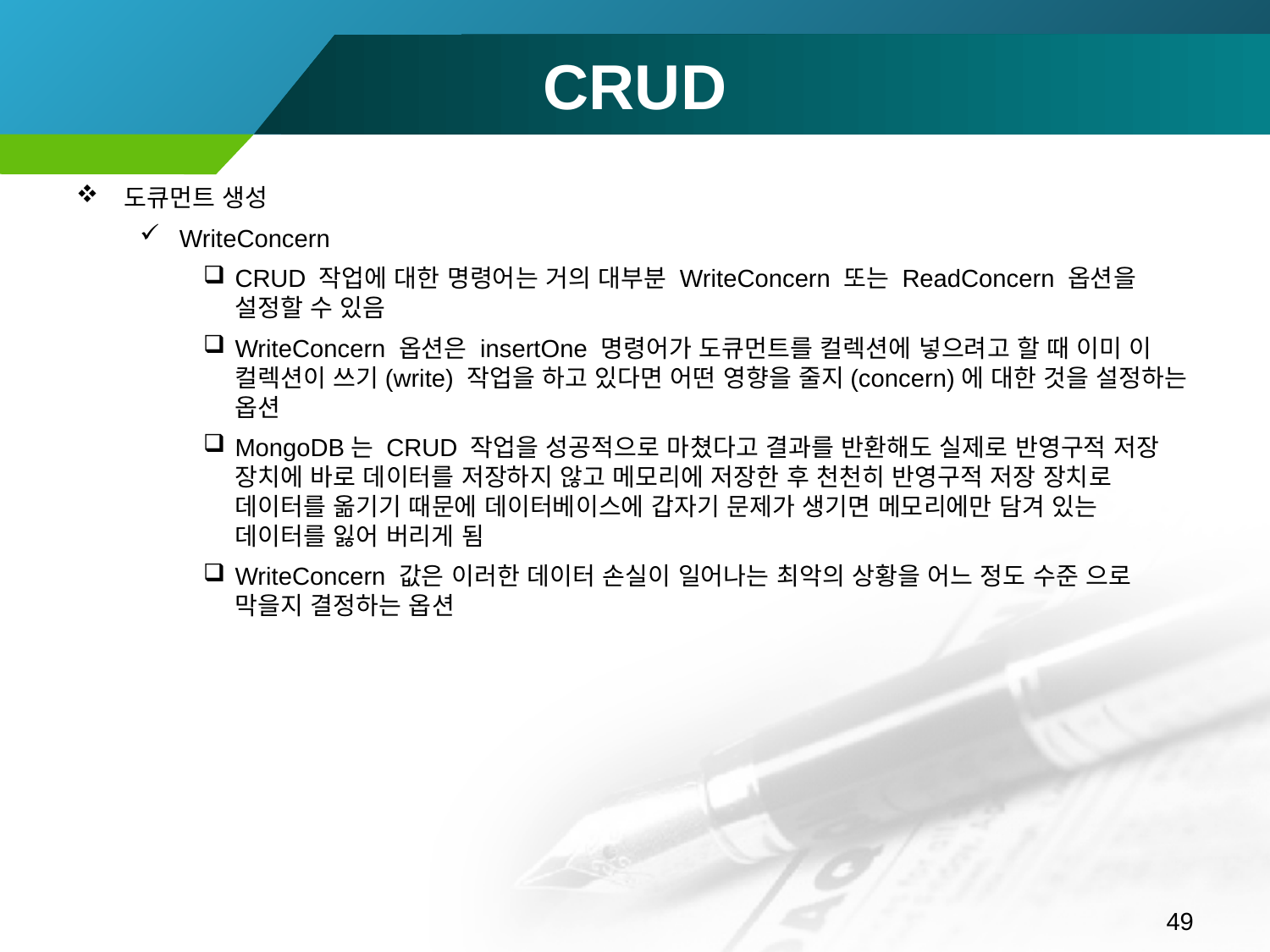

# CRUD
도큐먼트 생성
WriteConcern
CRUD 작업에 대한 명령어는 거의 대부분 WriteConcern 또는 ReadConcern 옵션을 설정할 수 있음
WriteConcern 옵션은 insertOne 명령어가 도큐먼트를 컬렉션에 넣으려고 할 때 이미 이 컬렉션이 쓰기(write) 작업을 하고 있다면 어떤 영향을 줄지(concern)에 대한 것을 설정하는 옵션
MongoDB는 CRUD 작업을 성공적으로 마쳤다고 결과를 반환해도 실제로 반영구적 저장 장치에 바로 데이터를 저장하지 않고 메모리에 저장한 후 천천히 반영구적 저장 장치로 데이터를 옮기기 때문에 데이터베이스에 갑자기 문제가 생기면 메모리에만 담겨 있는 데이터를 잃어 버리게 됨
WriteConcern 값은 이러한 데이터 손실이 일어나는 최악의 상황을 어느 정도 수준 으로 막을지 결정하는 옵션
49